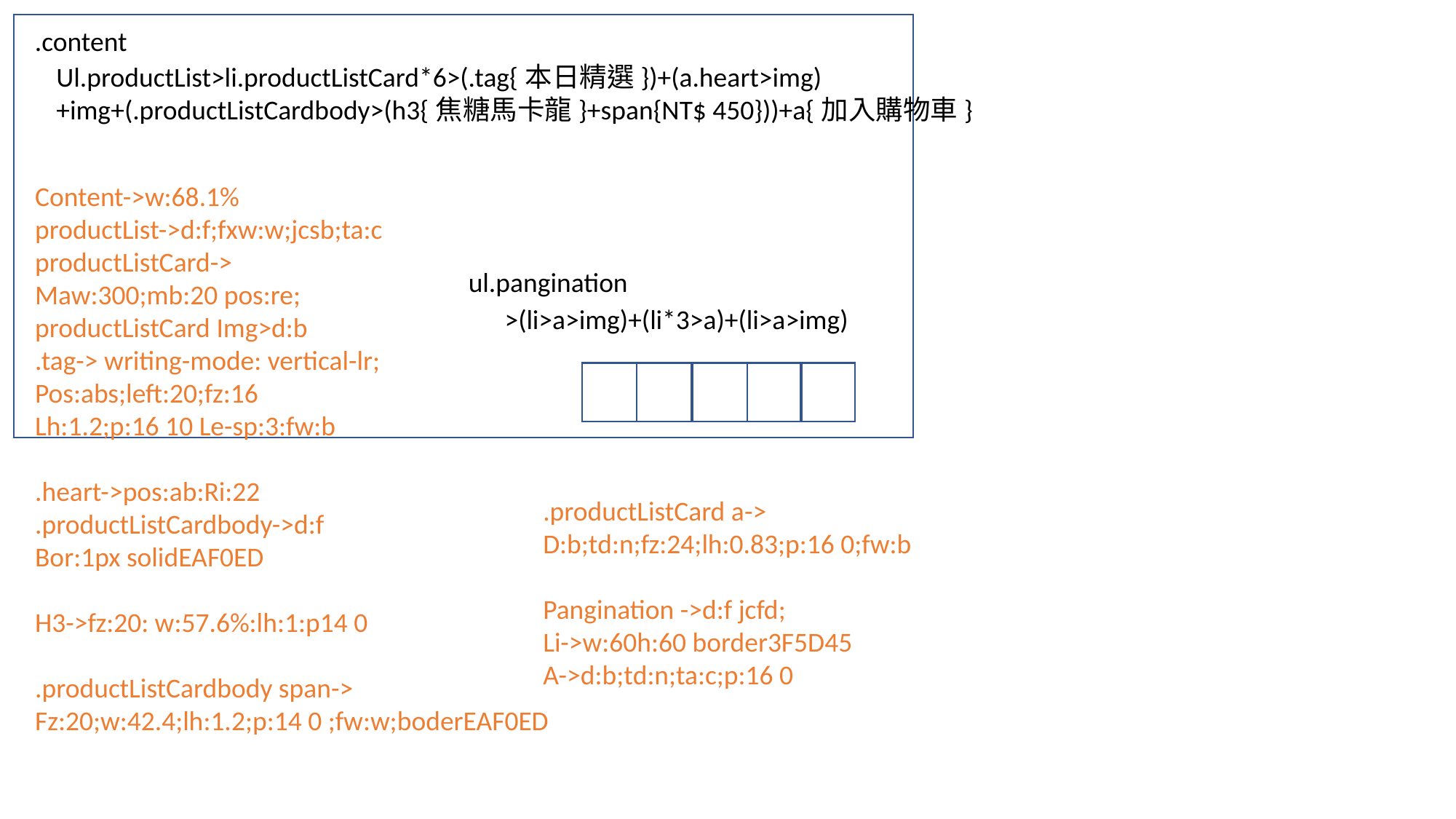

.content
Ul.productList>li.productListCard*6>(.tag{本日精選})+(a.heart>img)
+img+(.productListCardbody>(h3{焦糖馬卡龍}+span{NT$ 450}))+a{加入購物車}
Content->w:68.1%
productList->d:f;fxw:w;jcsb;ta:c
productListCard->
Maw:300;mb:20 pos:re;
productListCard Img>d:b
.tag-> writing-mode: vertical-lr;
Pos:abs;left:20;fz:16
Lh:1.2;p:16 10 Le-sp:3:fw:b

.heart->pos:ab:Ri:22
.productListCardbody->d:f
Bor:1px solidEAF0ED

H3->fz:20: w:57.6%:lh:1:p14 0

.productListCardbody span->
Fz:20;w:42.4;lh:1.2;p:14 0 ;fw:w;boderEAF0ED

ul.pangination
>(li>a>img)+(li*3>a)+(li>a>img)

0

.productListCard a->
D:b;td:n;fz:24;lh:0.83;p:16 0;fw:b

Pangination ->d:f jcfd;
Li->w:60h:60 border3F5D45
A->d:b;td:n;ta:c;p:16 0